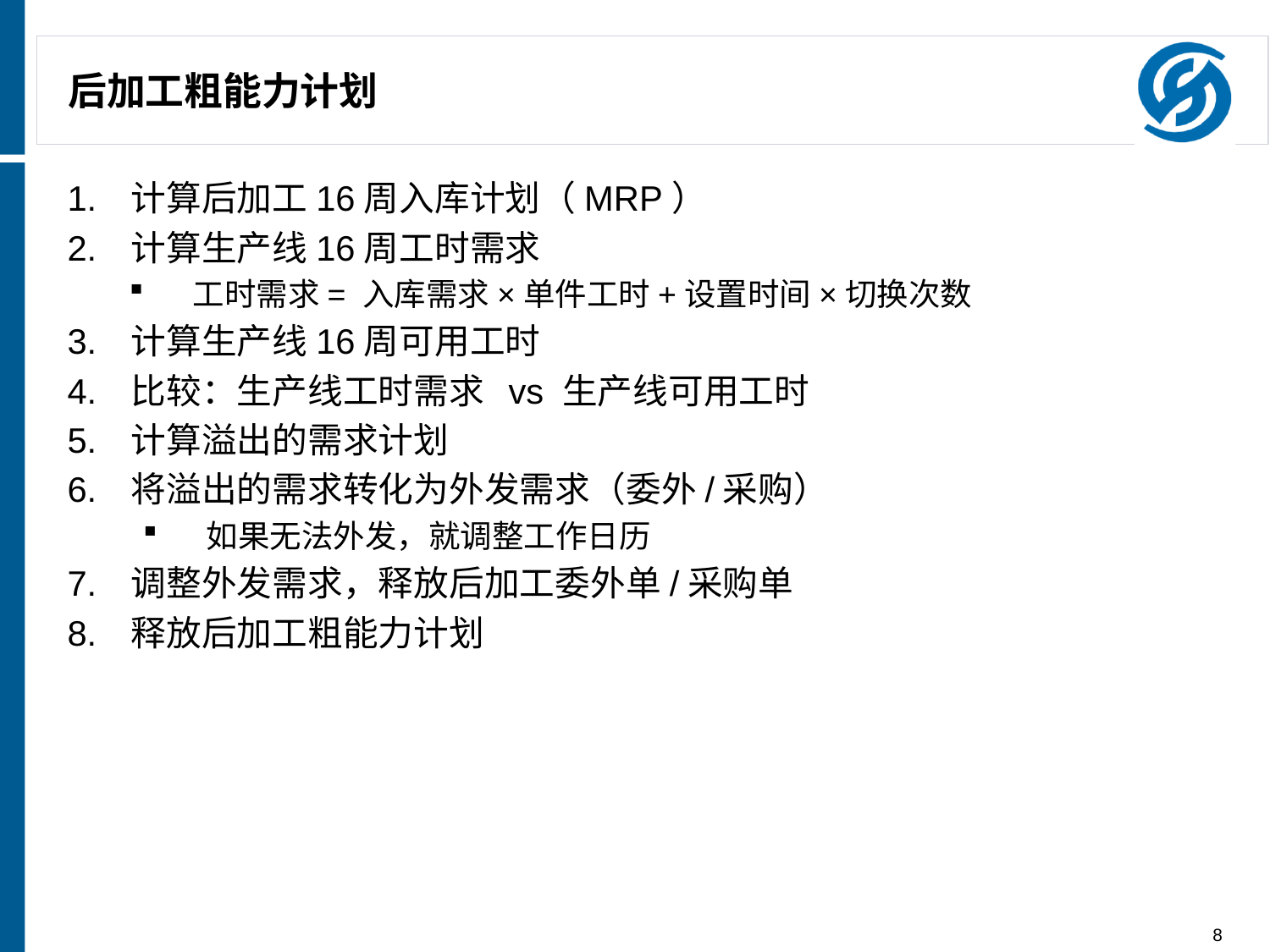

# 后加工粗能力计划
计算后加工16周入库计划（MRP）
计算生产线16周工时需求
工时需求= 入库需求×单件工时+设置时间×切换次数
计算生产线16周可用工时
比较：生产线工时需求  vs 生产线可用工时
计算溢出的需求计划
将溢出的需求转化为外发需求（委外/采购）
如果无法外发，就调整工作日历
调整外发需求，释放后加工委外单/采购单
释放后加工粗能力计划
8